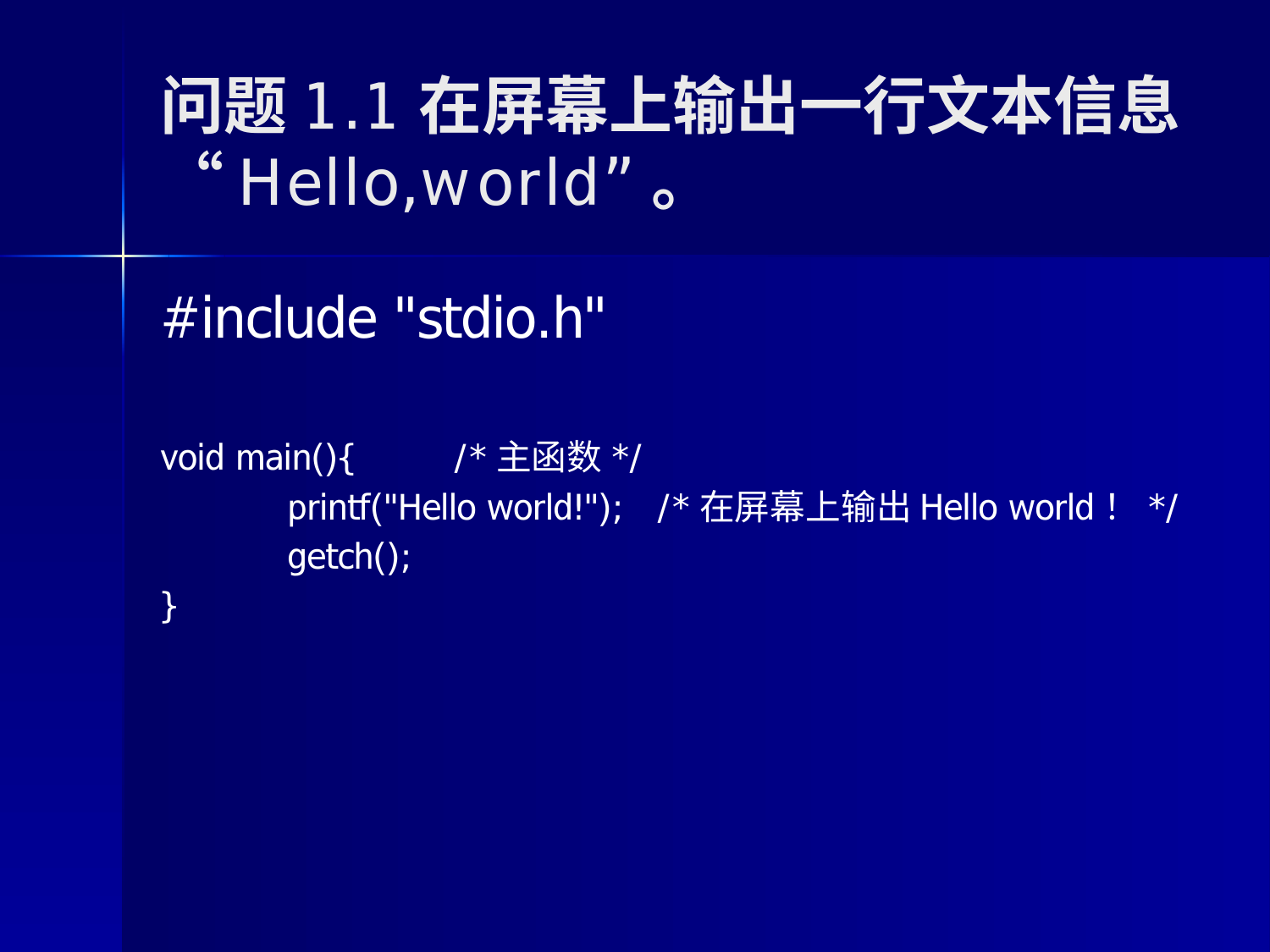

# 问题1.1在屏幕上输出一行文本信息 “Hello,world”。
#include "stdio.h"

void main(){         /*主函数*/
	printf("Hello world!");   /*在屏幕上输出Hello world！*/
	getch();
}